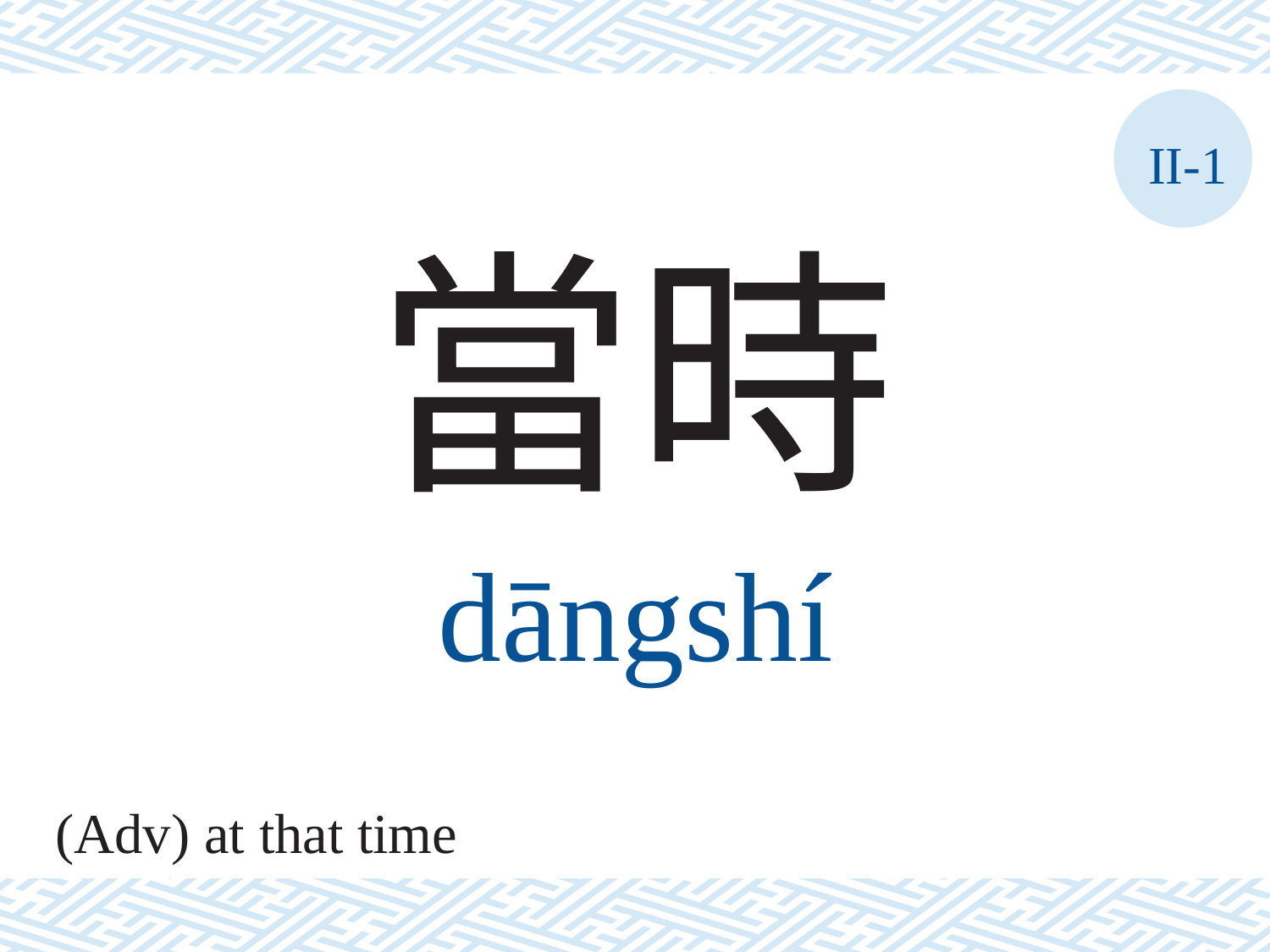

II-1
當時
dāngshí
(Adv) at that time